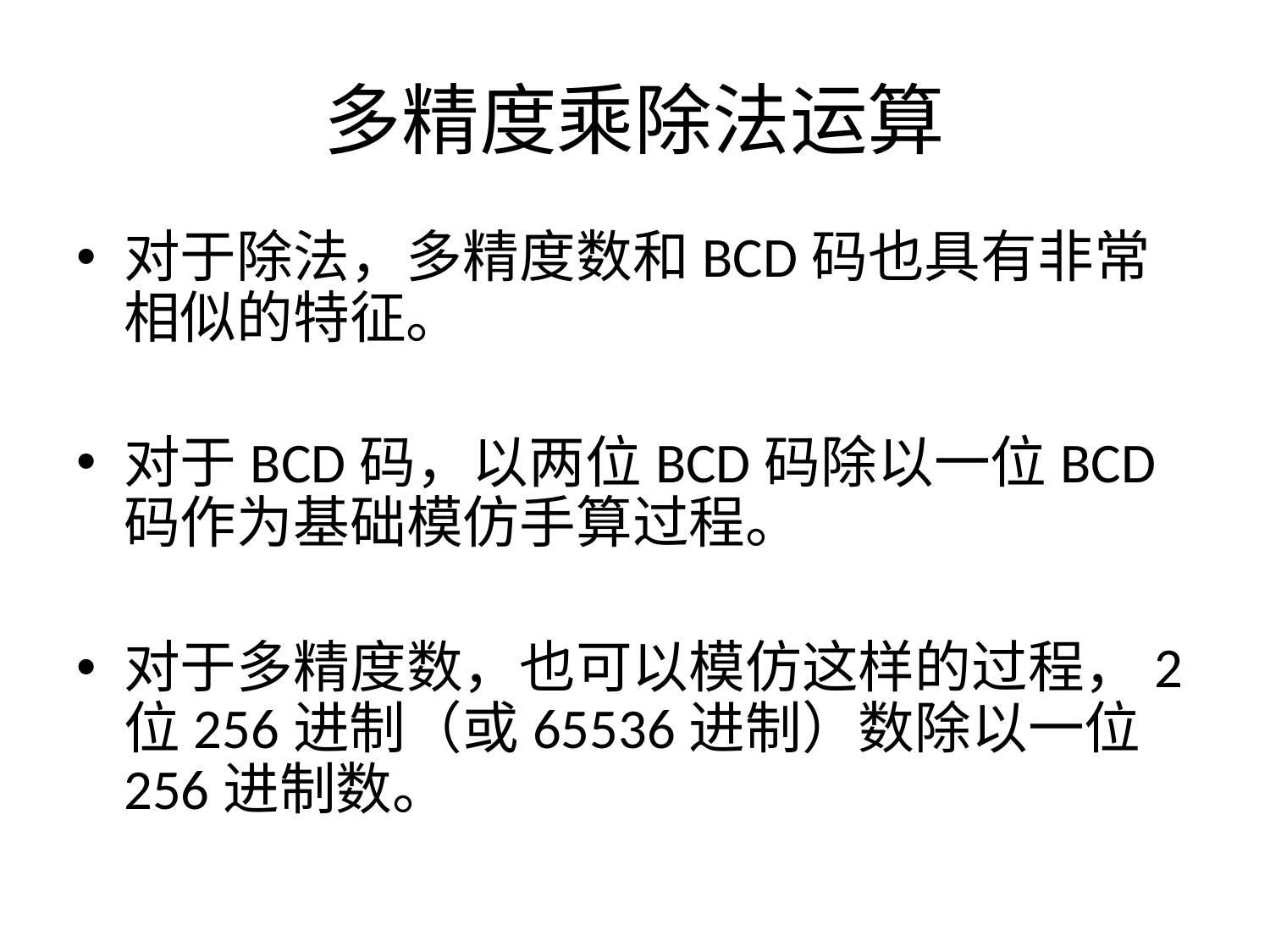

# 多精度乘除法运算
对于除法，多精度数和BCD码也具有非常相似的特征。

对于BCD码，以两位BCD码除以一位BCD码作为基础模仿手算过程。

对于多精度数，也可以模仿这样的过程，2位256进制（或65536进制）数除以一位256进制数。